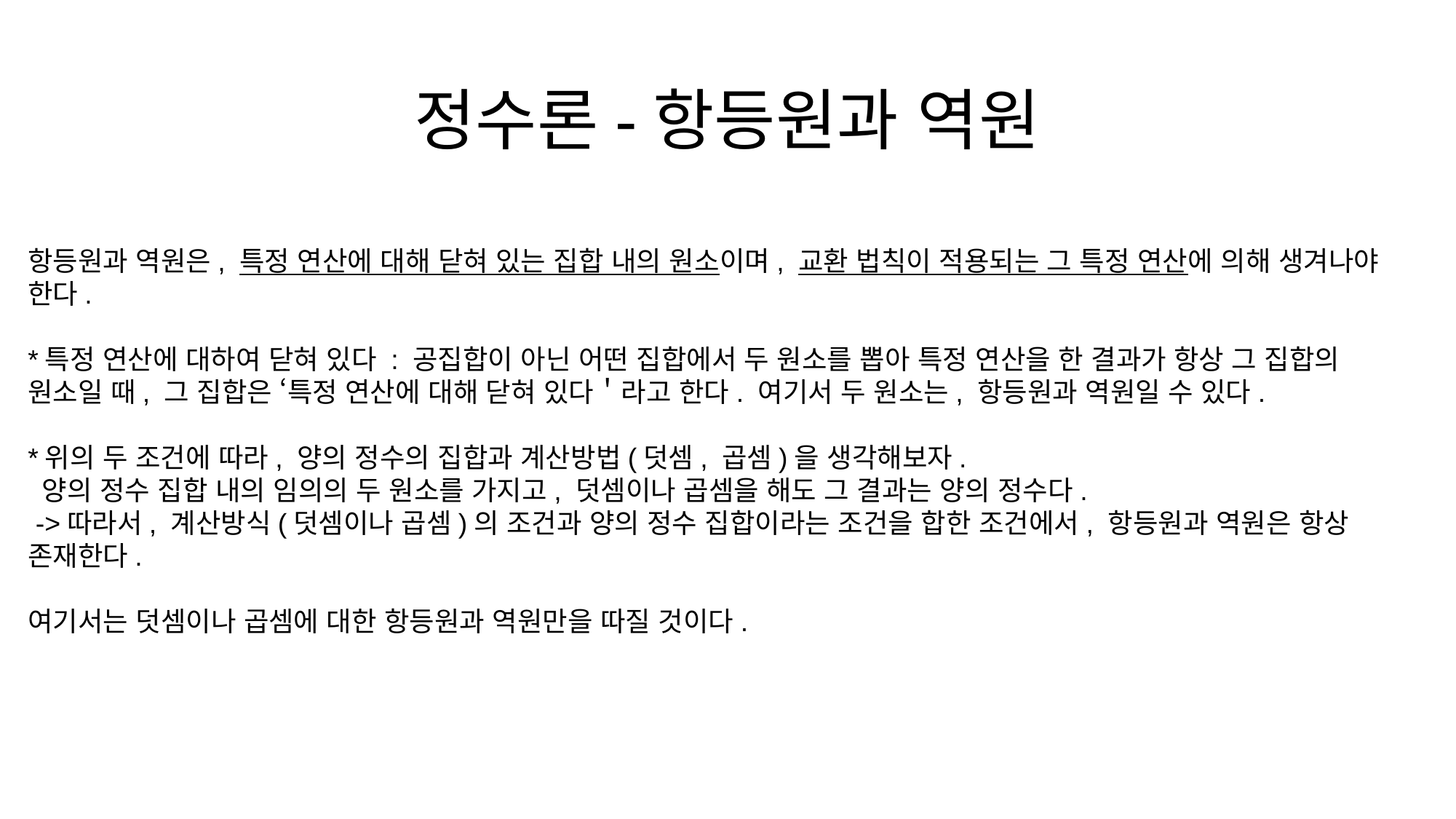

# 정수론-항등원과 역원
항등원과 역원은, 특정 연산에 대해 닫혀 있는 집합 내의 원소이며, 교환 법칙이 적용되는 그 특정 연산에 의해 생겨나야 한다.

*특정 연산에 대하여 닫혀 있다 : 공집합이 아닌 어떤 집합에서 두 원소를 뽑아 특정 연산을 한 결과가 항상 그 집합의 원소일 때, 그 집합은 ‘특정 연산에 대해 닫혀 있다＇라고 한다. 여기서 두 원소는, 항등원과 역원일 수 있다.

*위의 두 조건에 따라, 양의 정수의 집합과 계산방법(덧셈, 곱셈)을 생각해보자.
 양의 정수 집합 내의 임의의 두 원소를 가지고, 덧셈이나 곱셈을 해도 그 결과는 양의 정수다.
 ->따라서, 계산방식(덧셈이나 곱셈)의 조건과 양의 정수 집합이라는 조건을 합한 조건에서, 항등원과 역원은 항상 존재한다.

여기서는 덧셈이나 곱셈에 대한 항등원과 역원만을 따질 것이다.